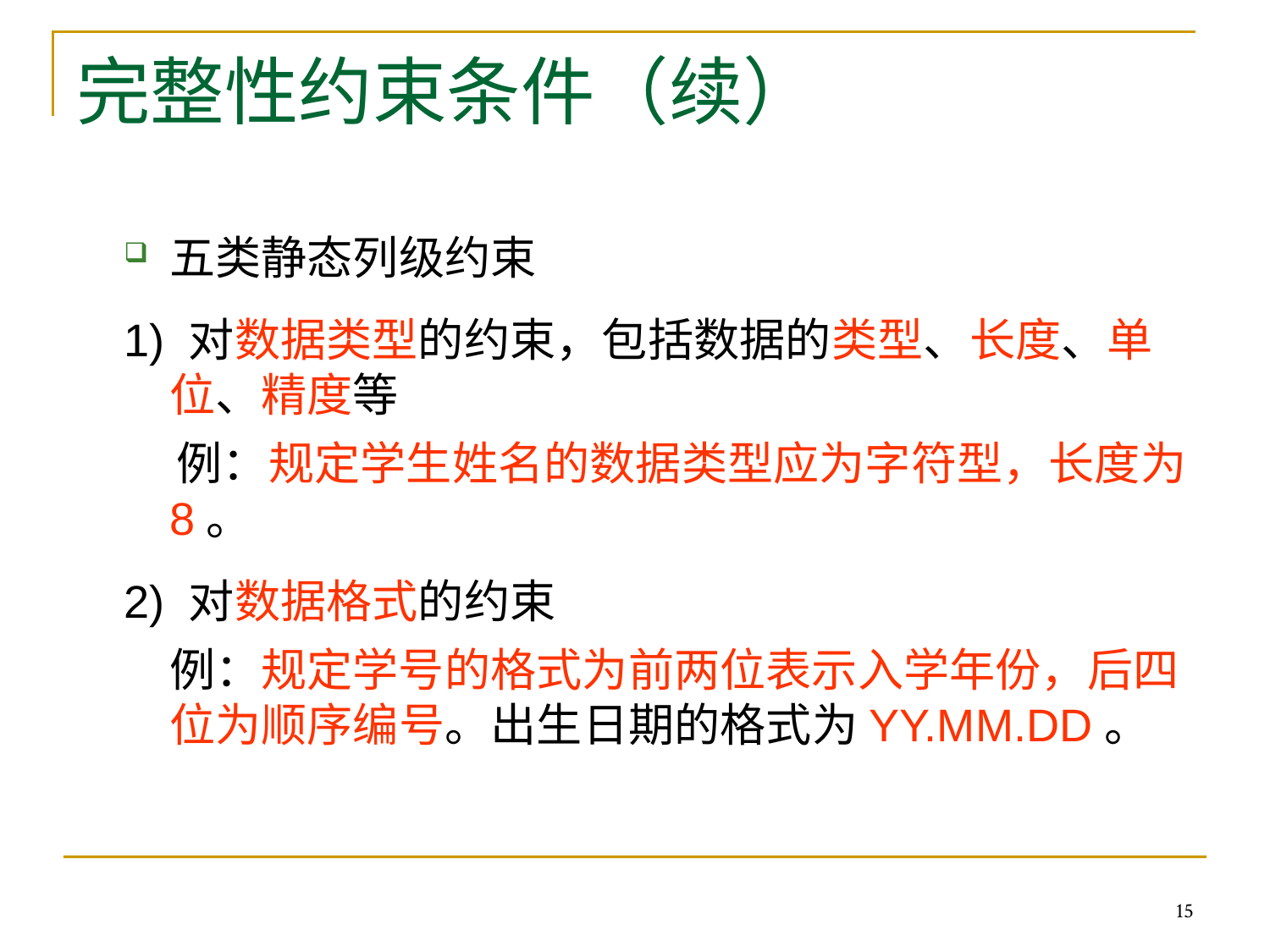

# 完整性约束条件（续）
五类静态列级约束
1) 对数据类型的约束，包括数据的类型、长度、单位、精度等
    例：规定学生姓名的数据类型应为字符型，长度为8。
2) 对数据格式的约束
	例：规定学号的格式为前两位表示入学年份，后四位为顺序编号。出生日期的格式为YY.MM.DD。
15